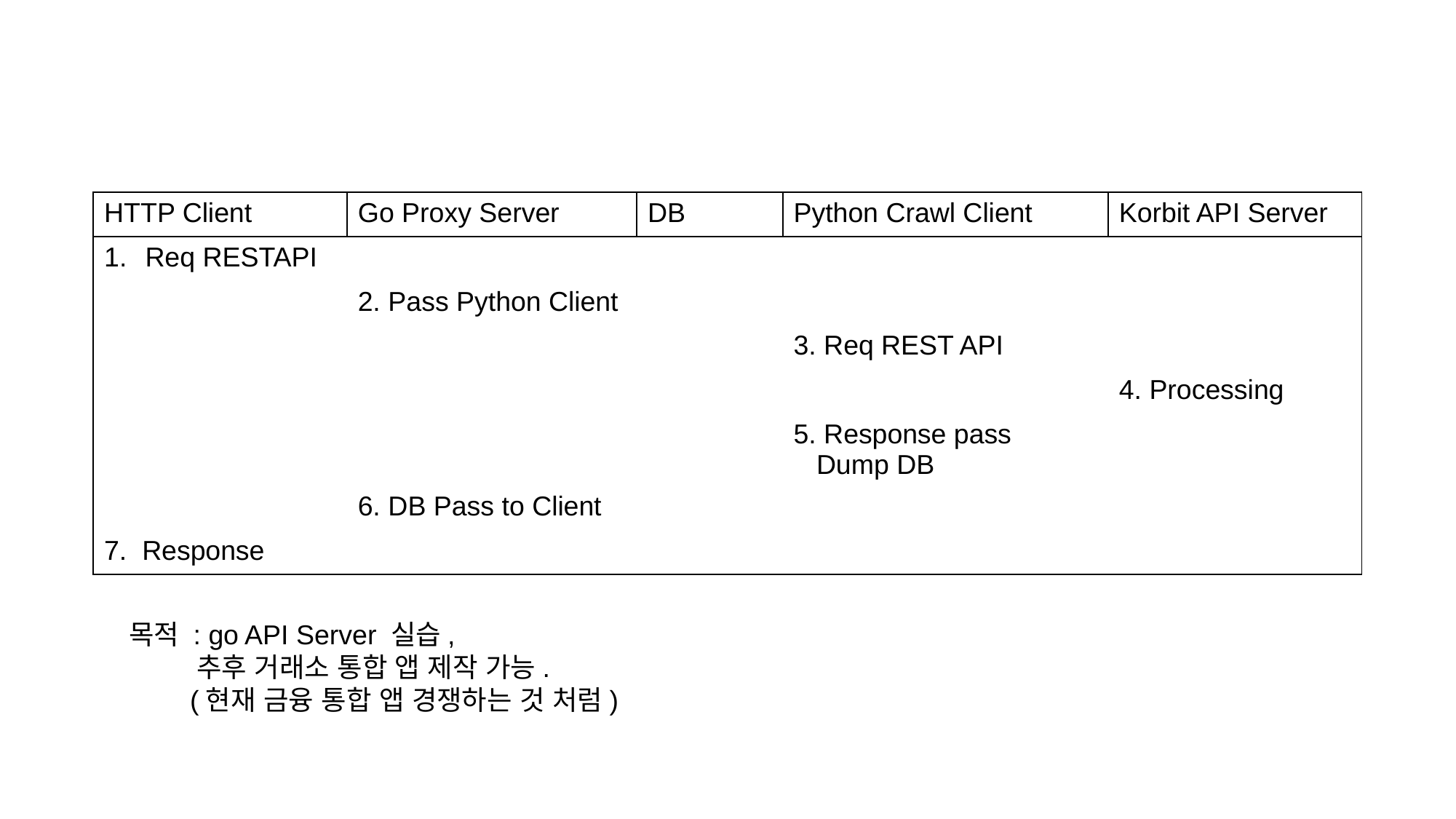

| HTTP Client | Go Proxy Server | DB | Python Crawl Client | Korbit API Server |
| --- | --- | --- | --- | --- |
| Req RESTAPI |  |  |  |  |
|  | 2. Pass Python Client |  |  |  |
|  |  |  | 3. Req REST API |  |
|  |  |  |  | 4. Processing |
|  |  |  | 5. Response pass Dump DB |  |
|  | 6. DB Pass to Client |  |  |  |
| 7. Response |  |  |  |  |
목적 : go API Server 실습,
        추후 거래소 통합 앱 제작 가능.
        (현재 금융 통합 앱 경쟁하는 것 처럼)